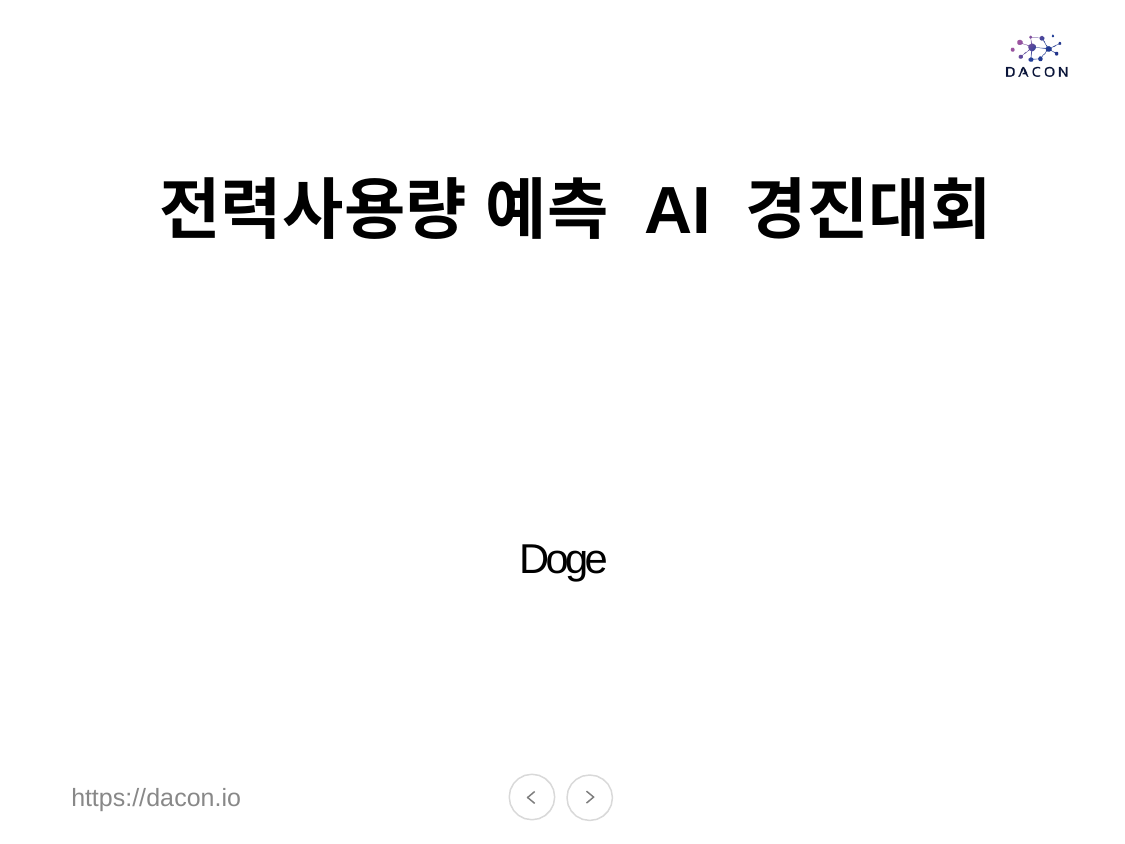

# 전력사용량 예측 AI 경진대회
Doge

https://dacon.io